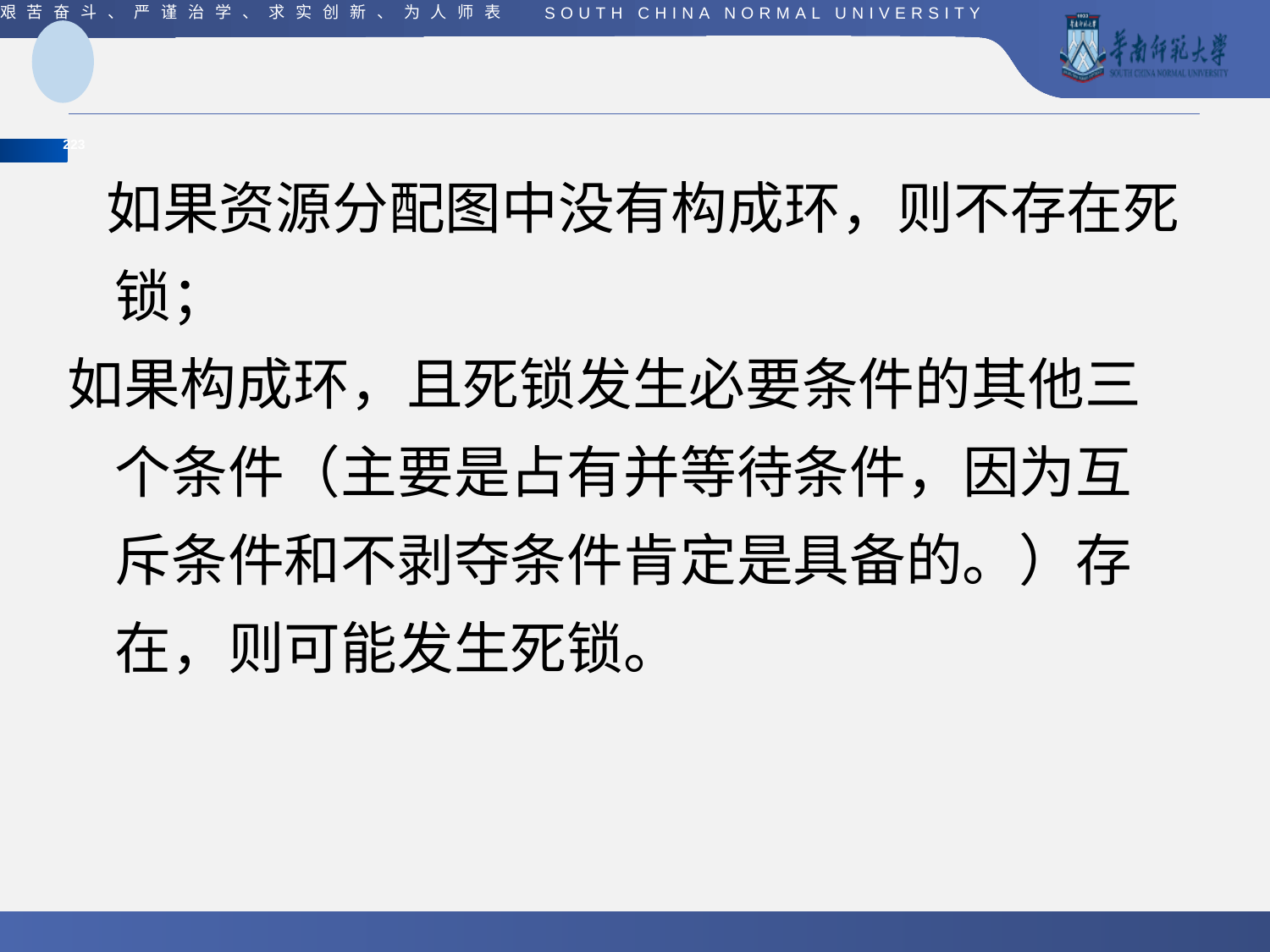

如果资源分配图中没有构成环，则不存在死锁；
如果构成环，且死锁发生必要条件的其他三个条件（主要是占有并等待条件，因为互斥条件和不剥夺条件肯定是具备的。）存在，则可能发生死锁。

223